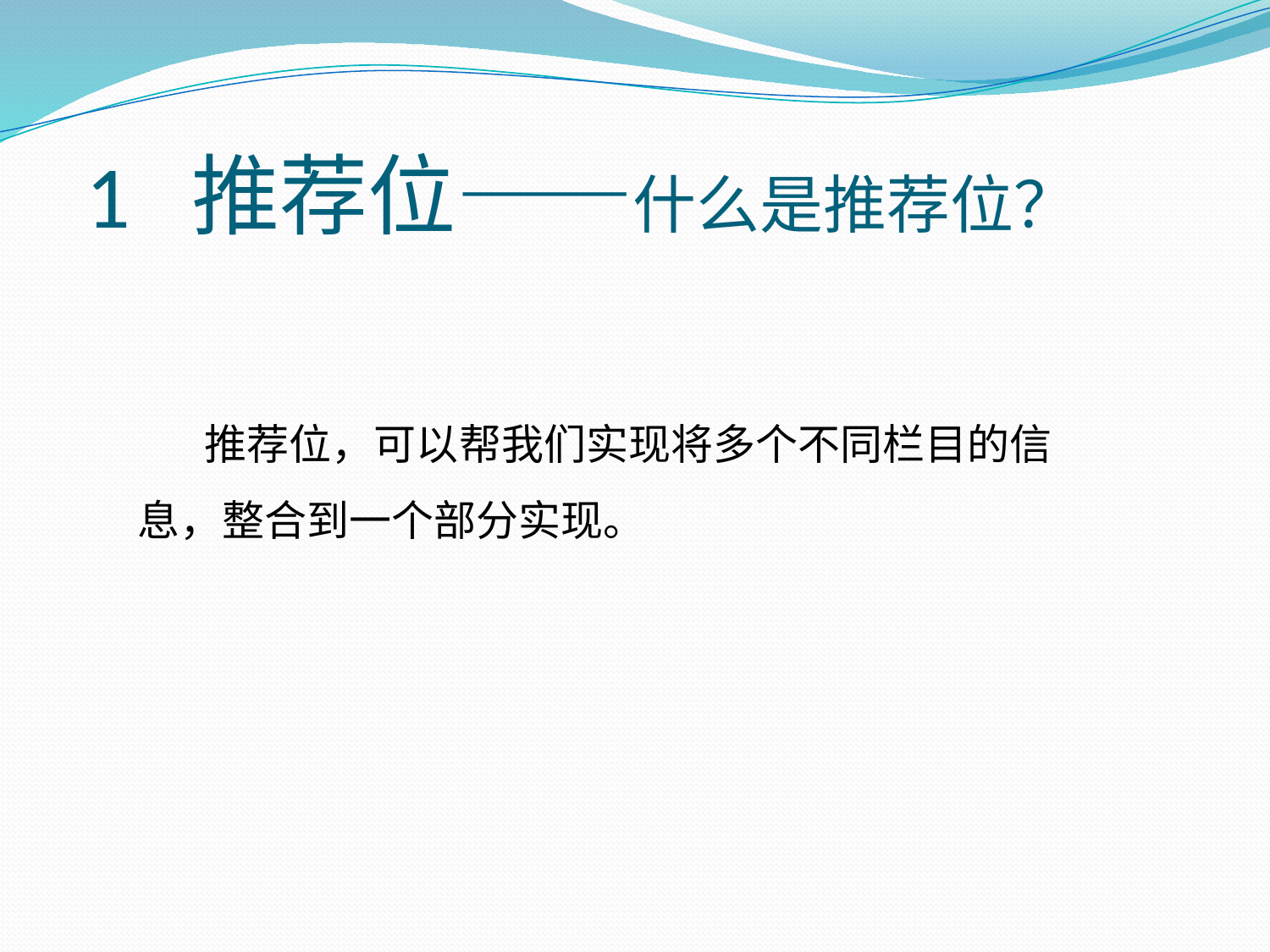

1  推荐位——什么是推荐位？
      推荐位，可以帮我们实现将多个不同栏目的信息，整合到一个部分实现。